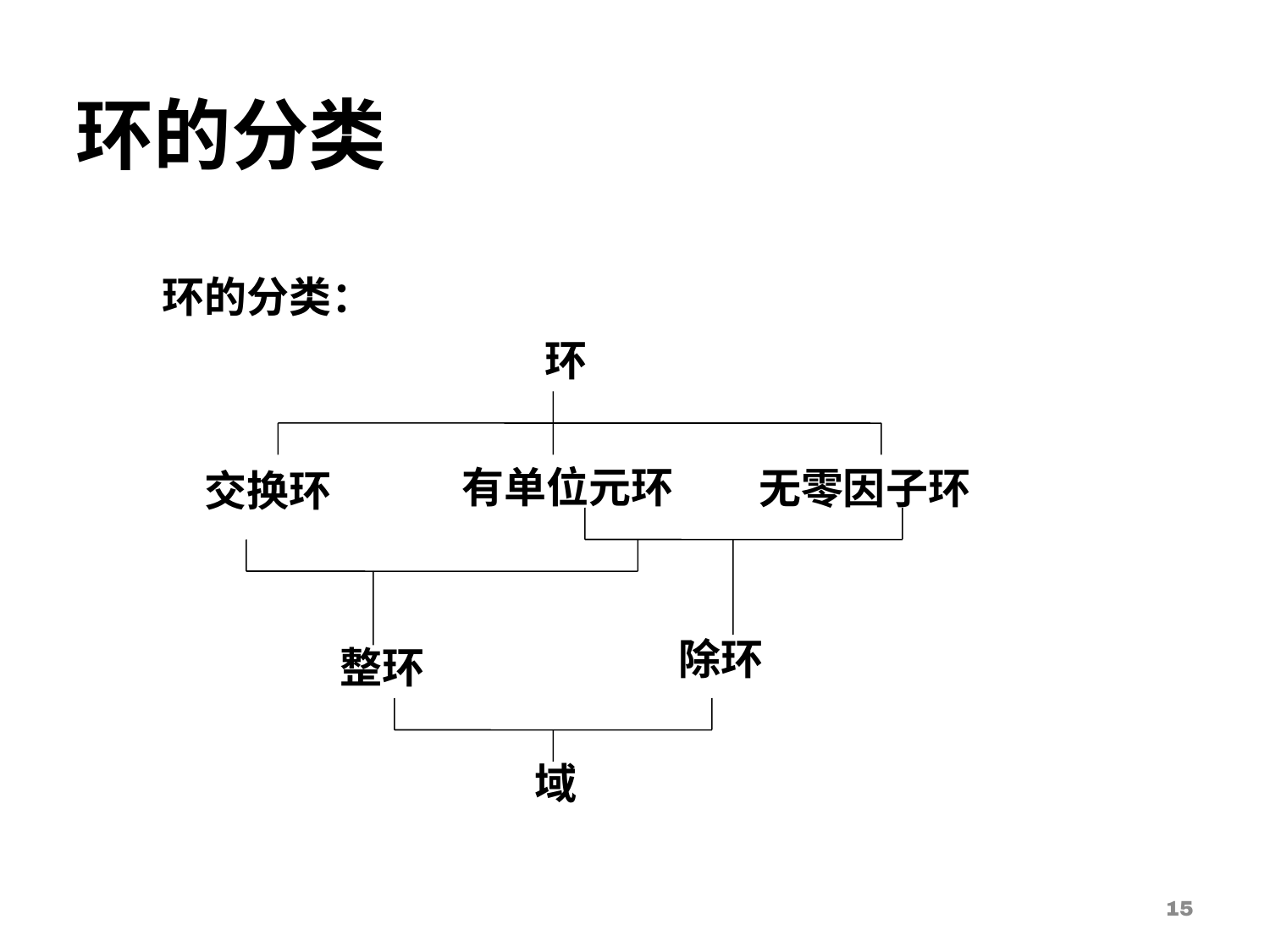

环的分类
环的分类：
环

有单位元环
无零因子环
交换环

除环
整环

域

15